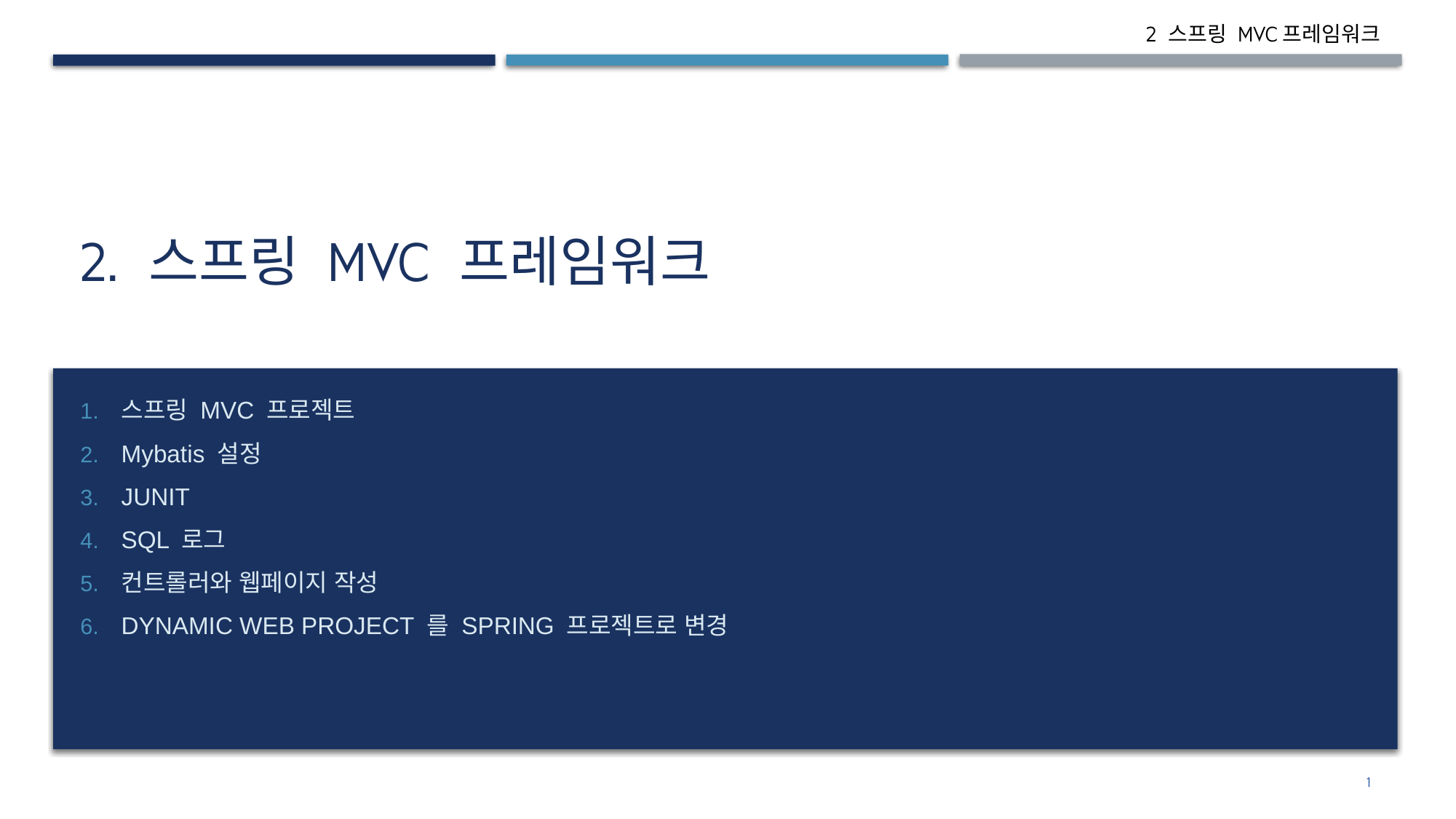

# 2. 스프링 MVC 프레임워크
스프링 MVC 프로젝트
Mybatis 설정
JUNIT
SQL 로그
컨트롤러와 웹페이지 작성
Dynamic Web Project 를 Spring 프로젝트로 변경
1